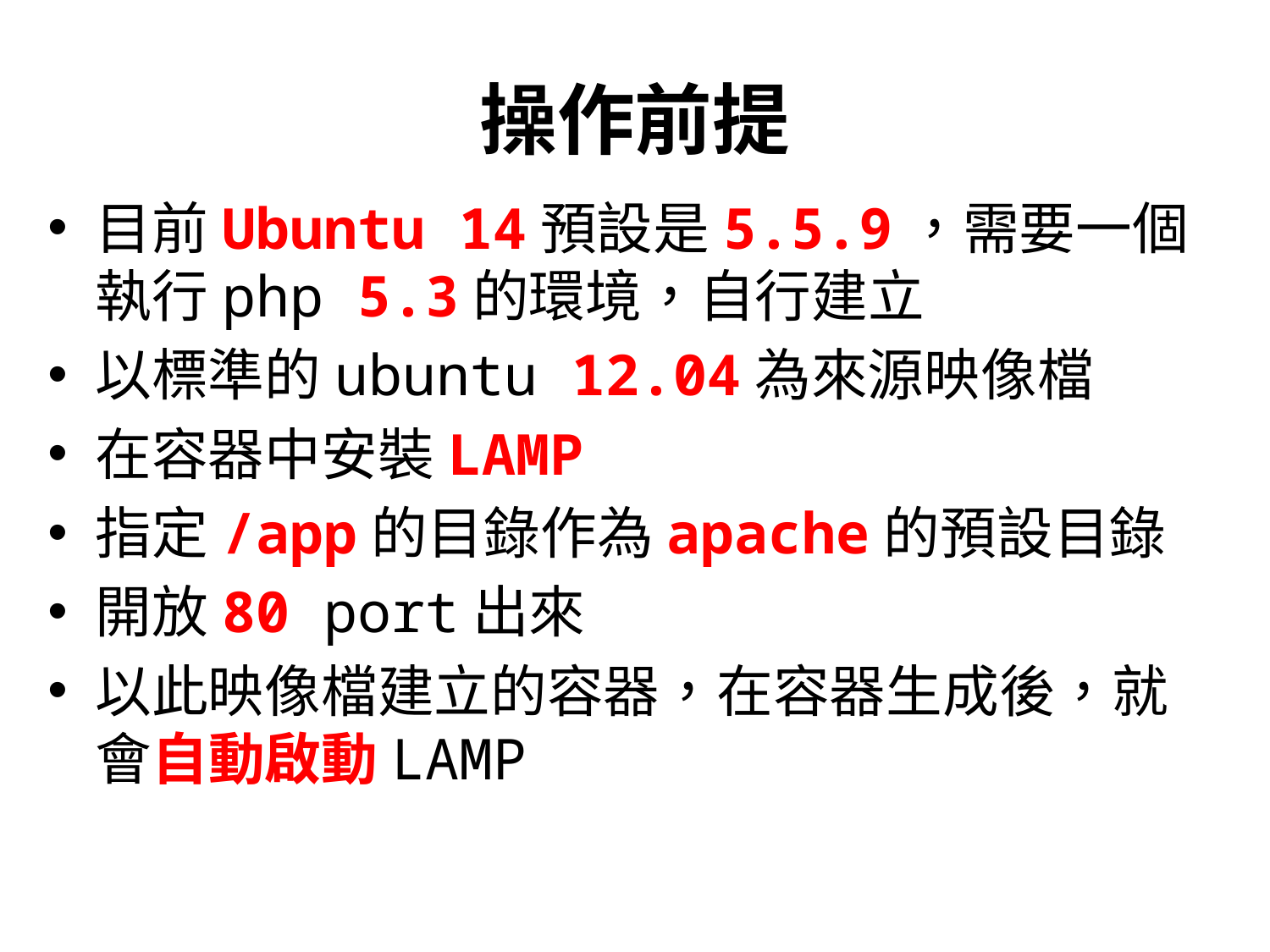

# 操作前提
目前Ubuntu 14預設是5.5.9，需要一個執行php 5.3的環境，自行建立
以標準的ubuntu 12.04為來源映像檔
在容器中安裝LAMP
指定/app的目錄作為apache的預設目錄
開放80 port出來
以此映像檔建立的容器，在容器生成後，就會自動啟動LAMP